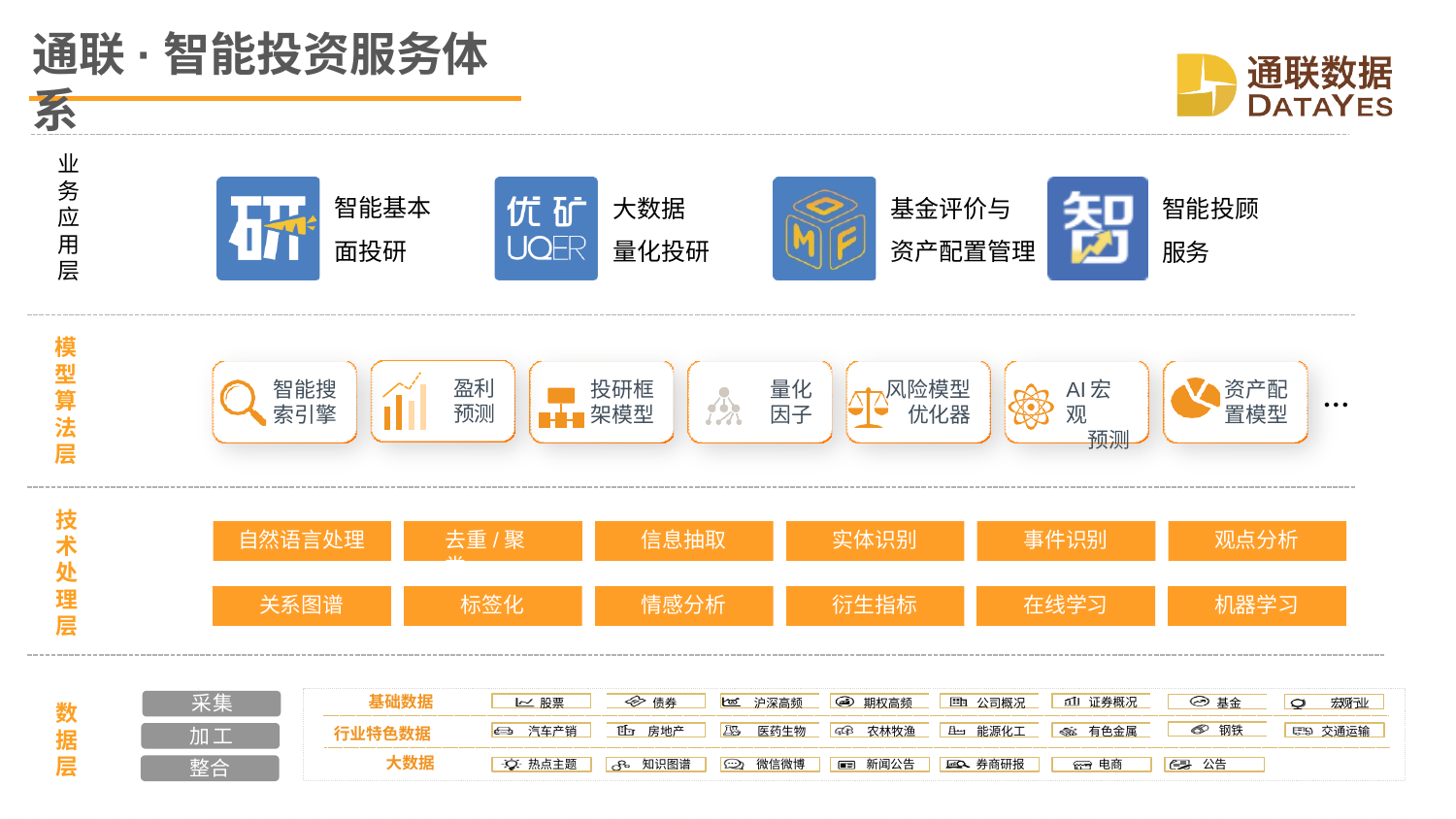

# 通联·智能投资服务体系

业 务 应 用 层
智能基本 面投研
大数据 量化投研
基金评价与 资产配置管理
智能投顾 服务

模 型 算 法 层

…

盈利 预测
智能搜 索引擎
投研框 架模型
量化 因子
风险模型 优化器
AI宏观
预测
资产配 置模型

技 术 处

自然语言处理
去重/聚类
信息抽取
实体识别
事件识别
观点分析

理 层

关系图谱
标签化
情感分析
衍生指标
在线学习
机器学习

采集 加工 整合
| 股票 |  | 债券 |  | 沪深高频 |  | 期权高频 |  | 公司概况 |  | 证券概况 |  | 基金 |  | 宏观行业 |
| --- | --- | --- | --- | --- | --- | --- | --- | --- | --- | --- | --- | --- | --- | --- |
| 汽车产销 |  | 房地产 |  | 医药生物 |  | 农林牧渔 |  | 能源化工 |  | 有色金属 |  | 钢铁 |  | 交通运输 |

基础数据

数 据 层

行业特色数据

大数据

热点主题
知识图谱
微信微博
新闻公告
券商研报
电商
公告

Copyright © 2017 DataYes. All rights reserved	● 保密文件，请勿外泄